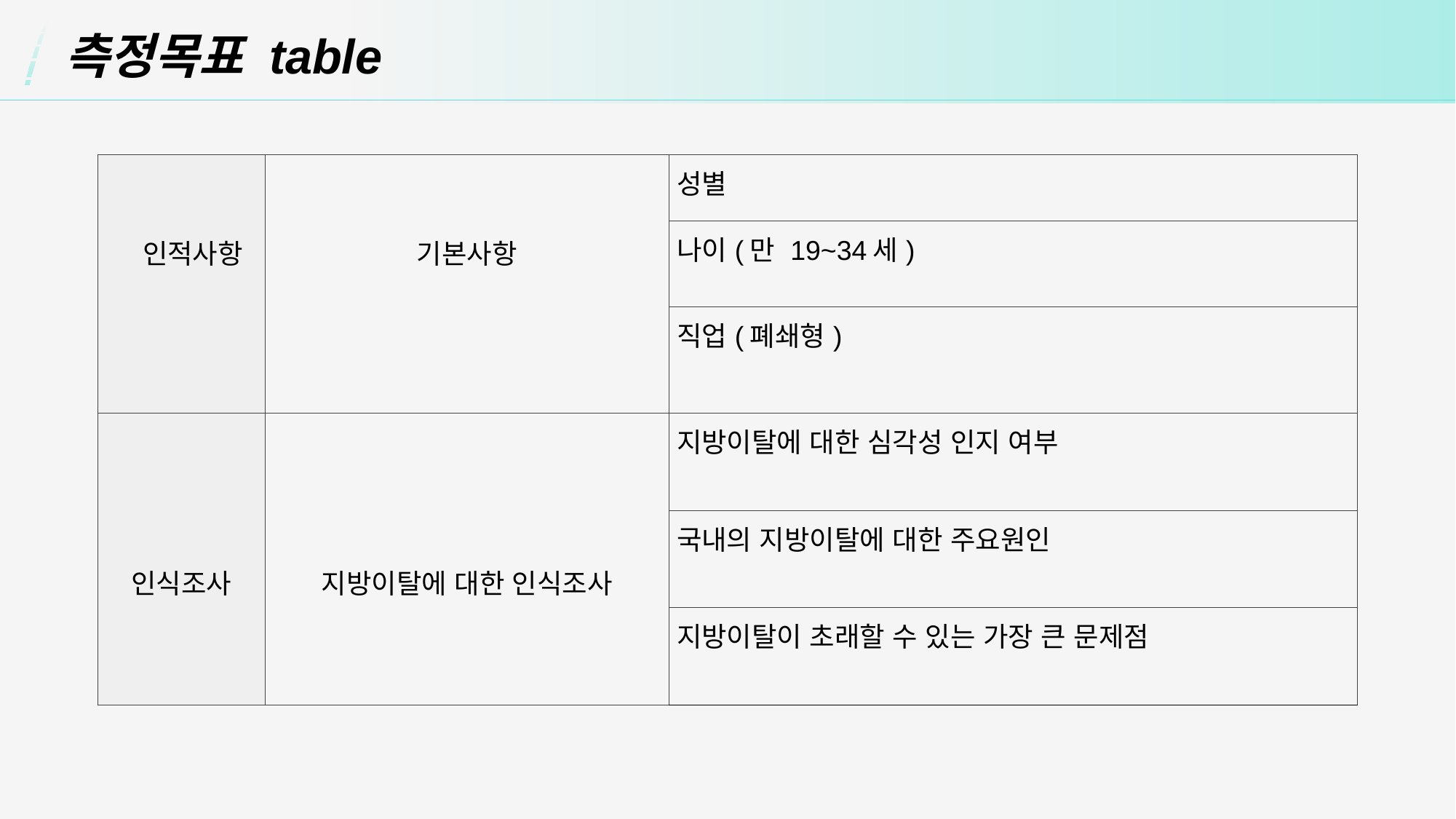

측정목표 table

| 인적사항 | 기본사항 | 성별 |
| --- | --- | --- |
|  |  | 나이(만 19~34세) |
|  |  | 직업(폐쇄형) |
| 인식조사 | 지방이탈에 대한 인식조사 | 지방이탈에 대한 심각성 인지 여부 |
|  |  | 국내의 지방이탈에 대한 주요원인 |
|  |  | 지방이탈이 초래할 수 있는 가장 큰 문제점 |